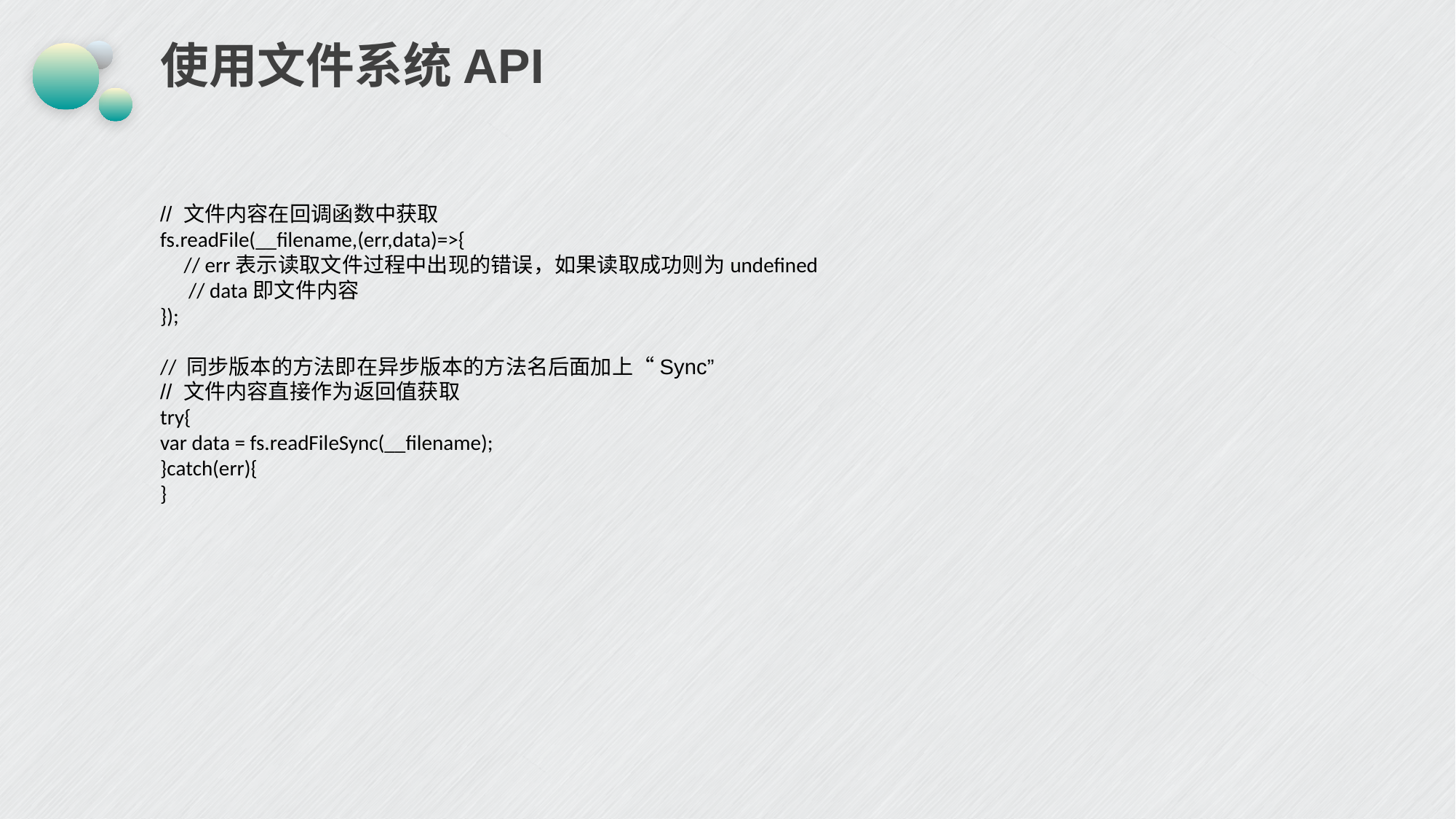

# 使用文件系统API

// 文件内容在回调函数中获取fs.readFile(__filename,(err,data)=>{     // err表示读取文件过程中出现的错误，如果读取成功则为undefined
      // data即文件内容}); // 同步版本的方法即在异步版本的方法名后面加上“Sync”// 文件内容直接作为返回值获取try{var data = fs.readFileSync(__filename);}catch(err){}